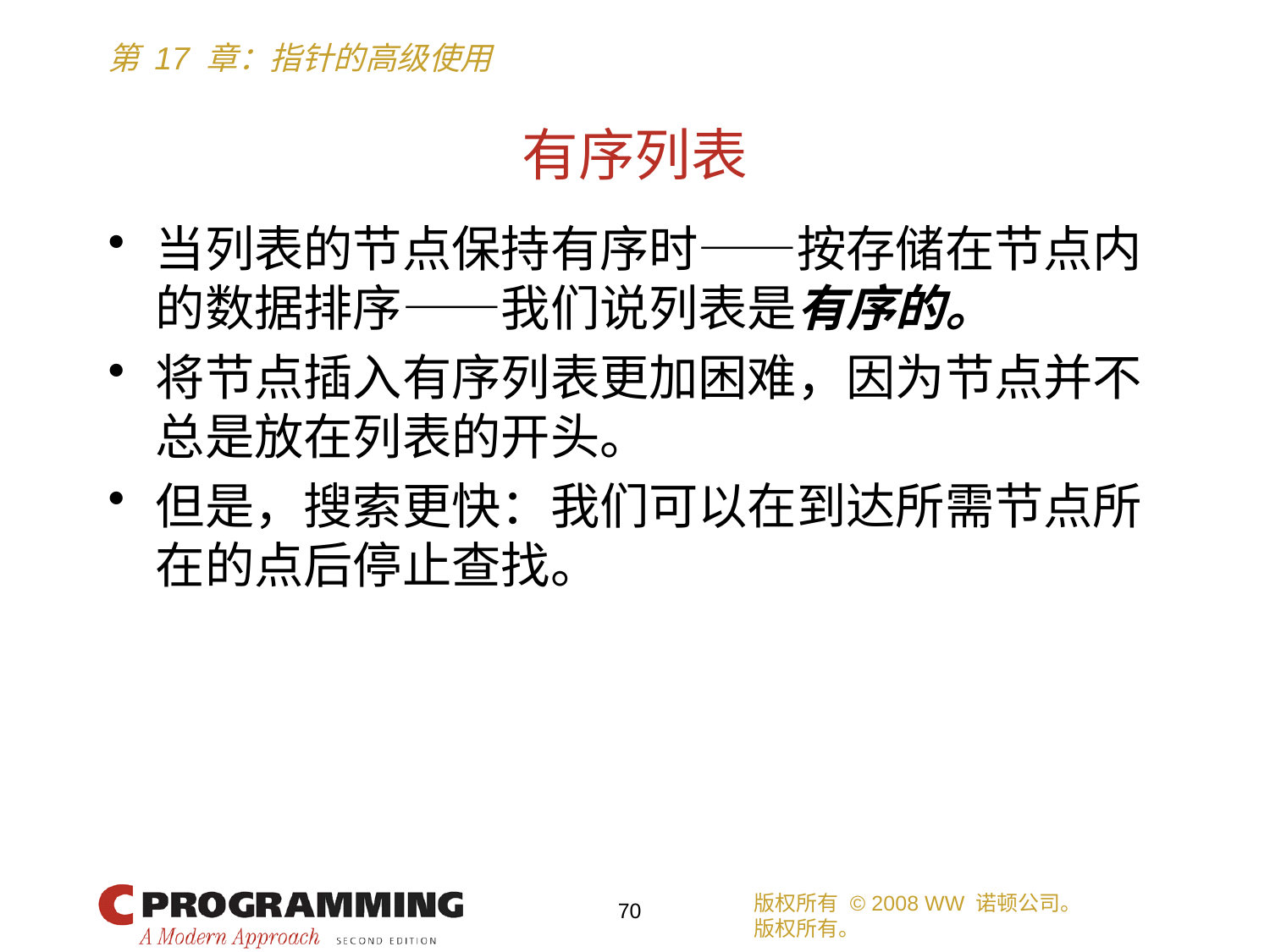

# 有序列表
当列表的节点保持有序时——按存储在节点内的数据排序——我们说列表是有序的。
将节点插入有序列表更加困难，因为节点并不总是放在列表的开头。
但是，搜索更快：我们可以在到达所需节点所在的点后停止查找。

版权所有 © 2008 WW 诺顿公司。
版权所有。
70